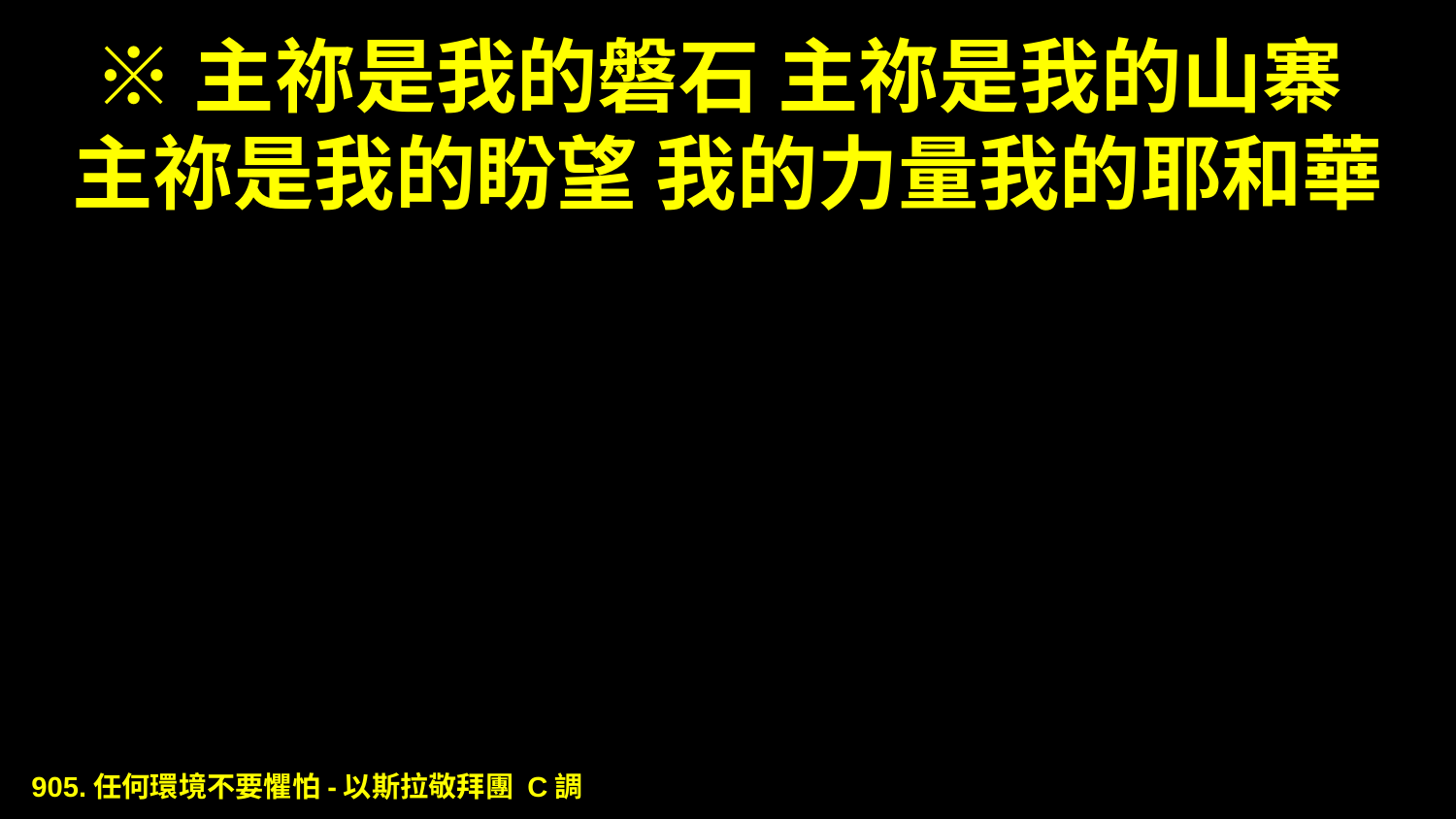

# ※主祢是我的磐石 主祢是我的山寨 主祢是我的盼望 我的力量我的耶和華
905.任何環境不要懼怕-以斯拉敬拜團 C調